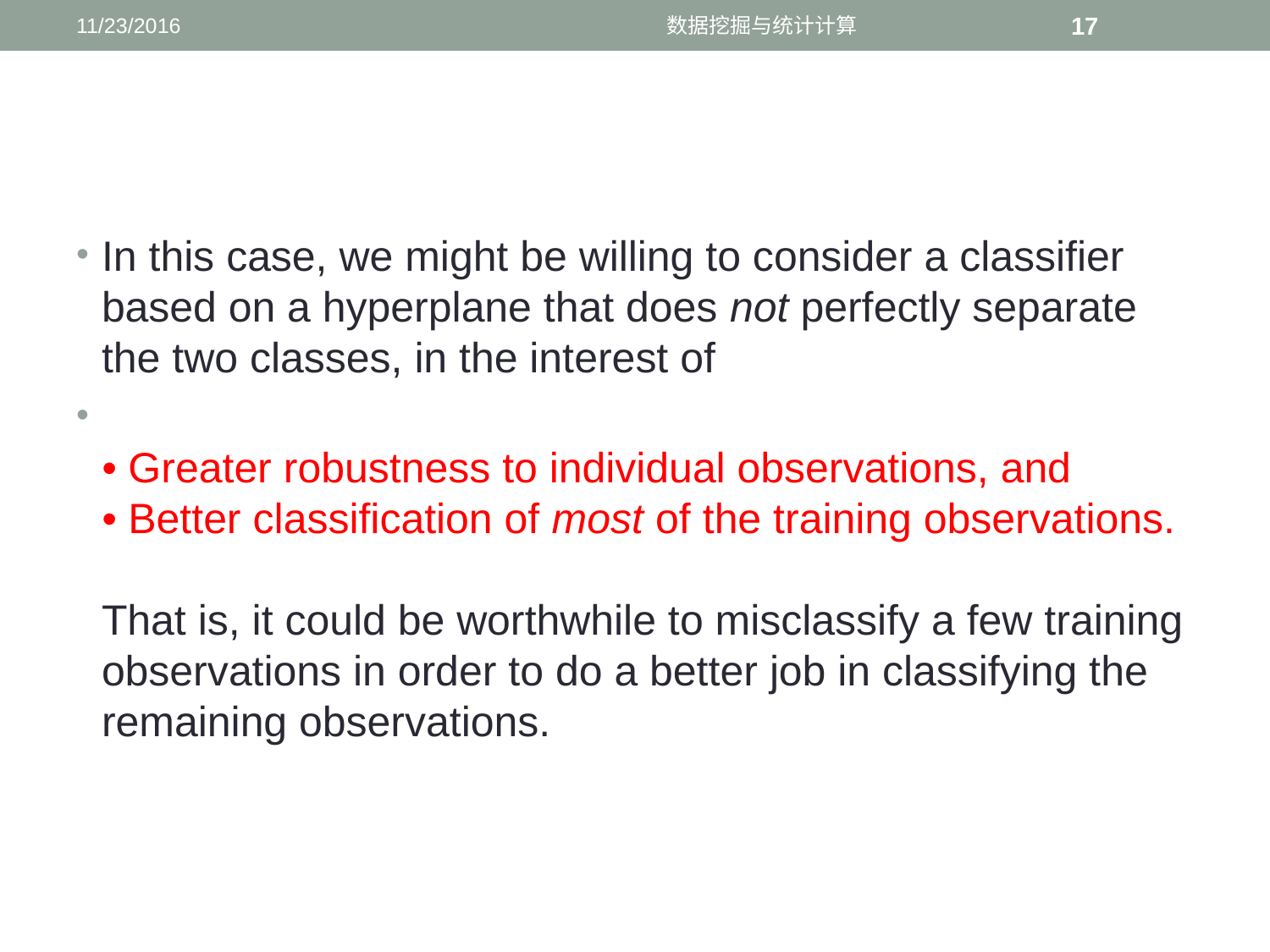

11/23/2016
数据挖掘与统计计算
17
#
In this case, we might be willing to consider a classifier based on a hyperplane that does not perfectly separate the two classes, in the interest of
• Greater robustness to individual observations, and
• Better classification of most of the training observations.
That is, it could be worthwhile to misclassify a few training observations in order to do a better job in classifying the remaining observations.